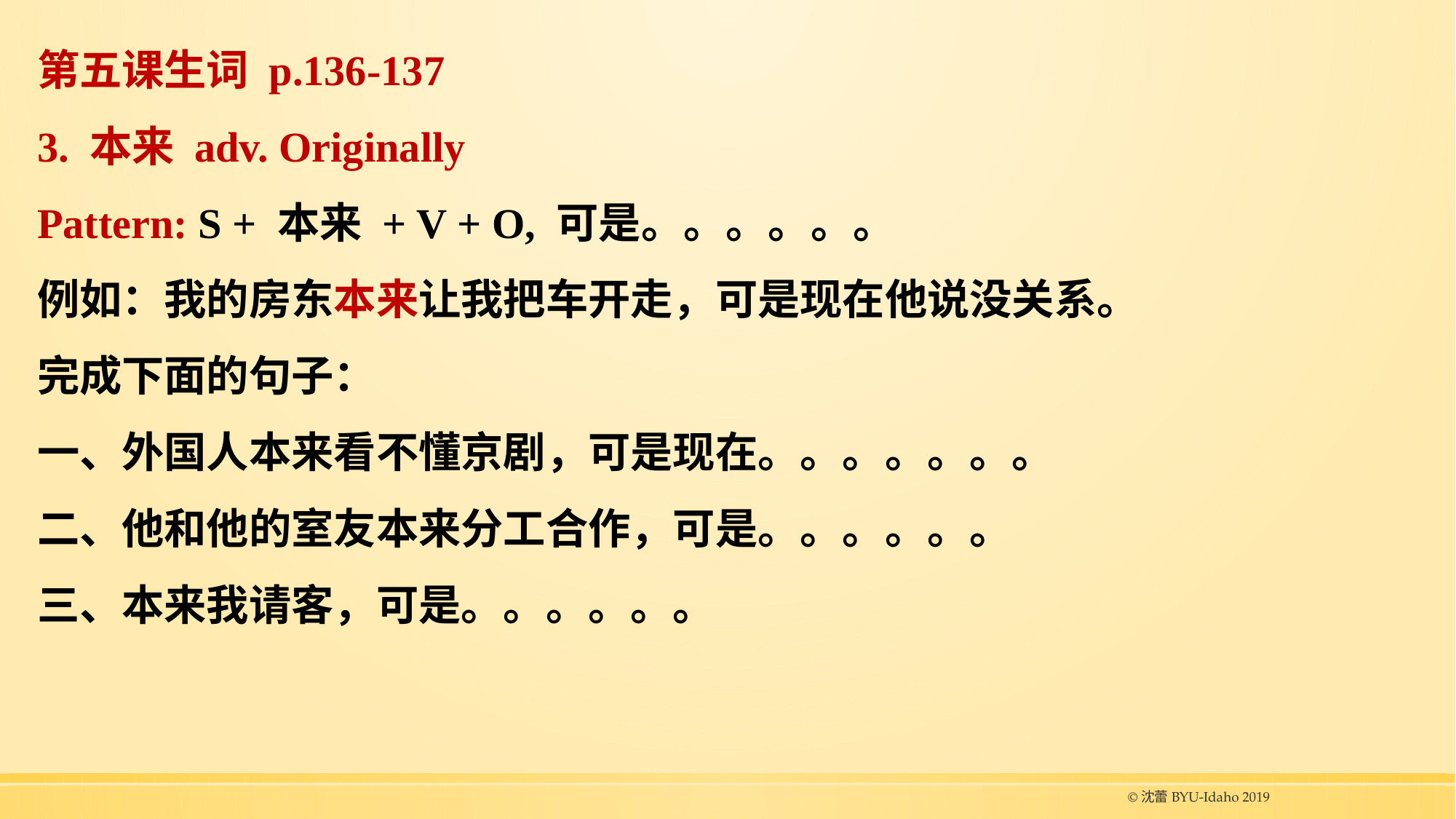

# 第五课生词 p.136-137 3. 本来 adv. Originally Pattern: S + 本来 + V + O, 可是。。。。。。 例如：我的房东本来让我把车开走，可是现在他说没关系。 完成下面的句子： 一、外国人本来看不懂京剧，可是现在。。。。。。。 二、他和他的室友本来分工合作，可是。。。。。。 三、本来我请客，可是。。。。。。
©沈蕾BYU-Idaho 2019